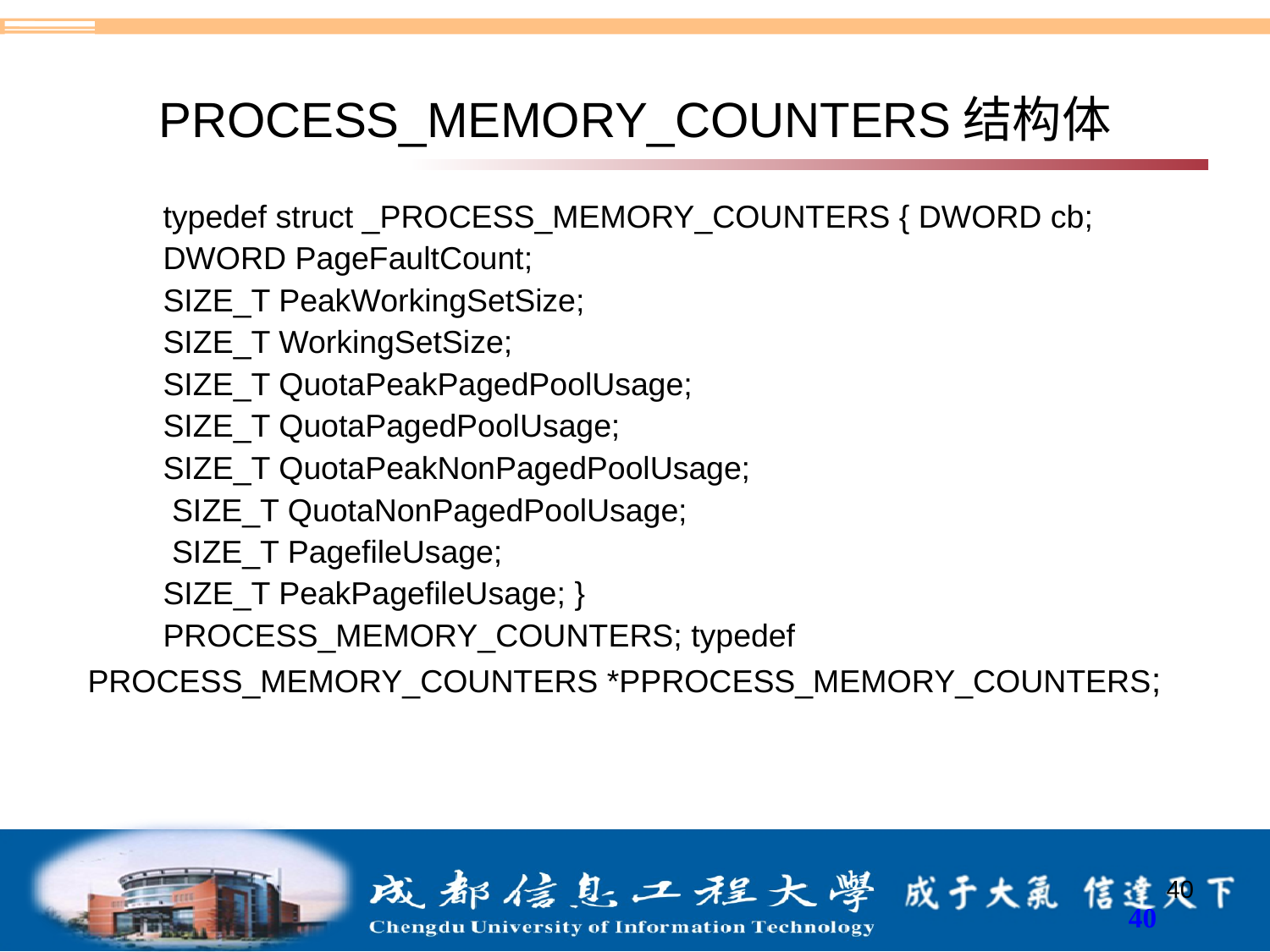

# PROCESS_MEMORY_COUNTERS结构体
typedef struct _PROCESS_MEMORY_COUNTERS { DWORD cb;
DWORD PageFaultCount;
SIZE_T PeakWorkingSetSize;
SIZE_T WorkingSetSize;
SIZE_T QuotaPeakPagedPoolUsage;
SIZE_T QuotaPagedPoolUsage;
SIZE_T QuotaPeakNonPagedPoolUsage;
 SIZE_T QuotaNonPagedPoolUsage;
 SIZE_T PagefileUsage;
SIZE_T PeakPagefileUsage; }
PROCESS_MEMORY_COUNTERS; typedef PROCESS_MEMORY_COUNTERS *PPROCESS_MEMORY_COUNTERS;